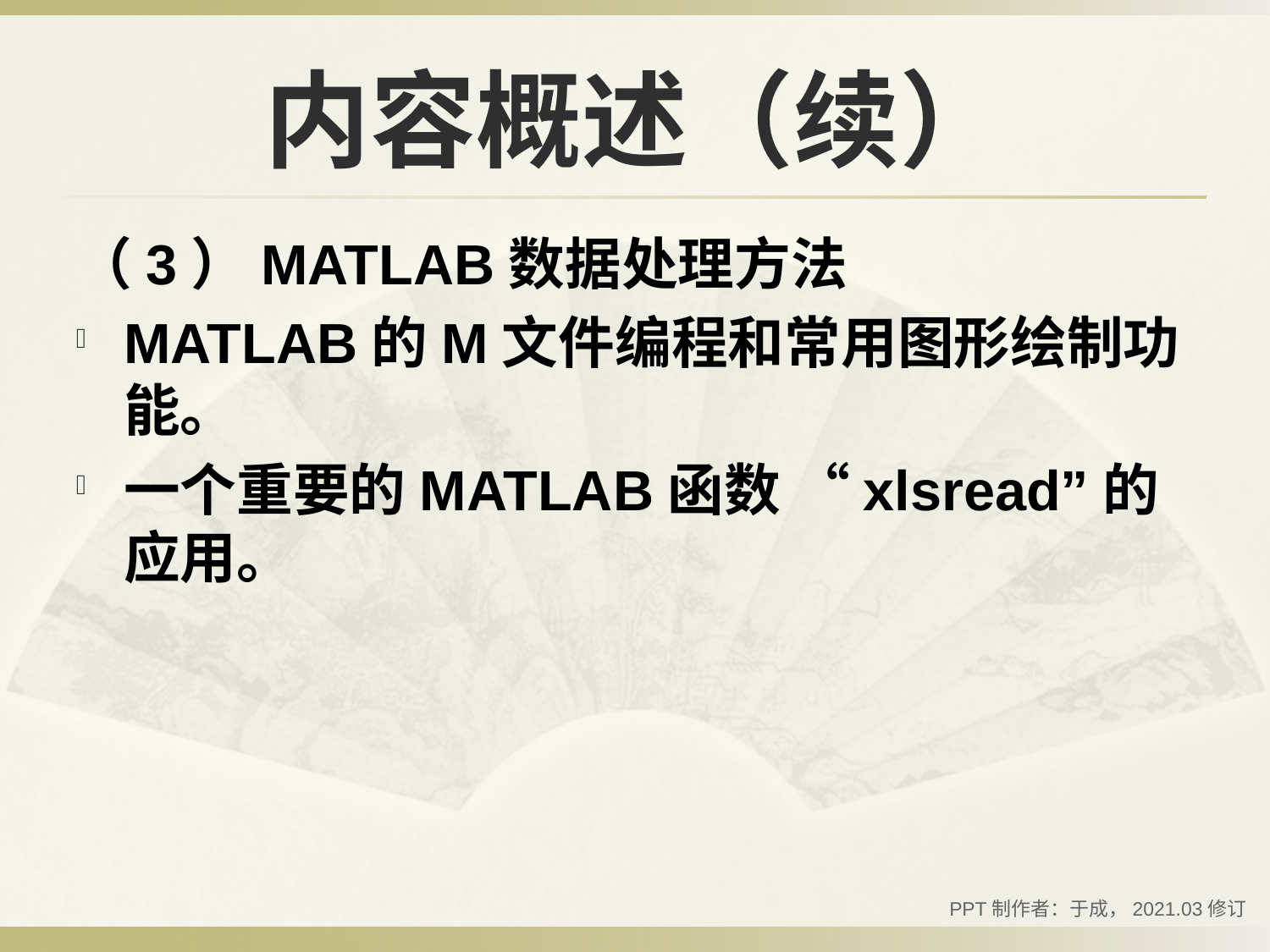

# 内容概述（续）
（3）MATLAB数据处理方法
MATLAB的M文件编程和常用图形绘制功能。
一个重要的MATLAB函数 “xlsread”的应用。

PPT制作者：于成，2021.03修订